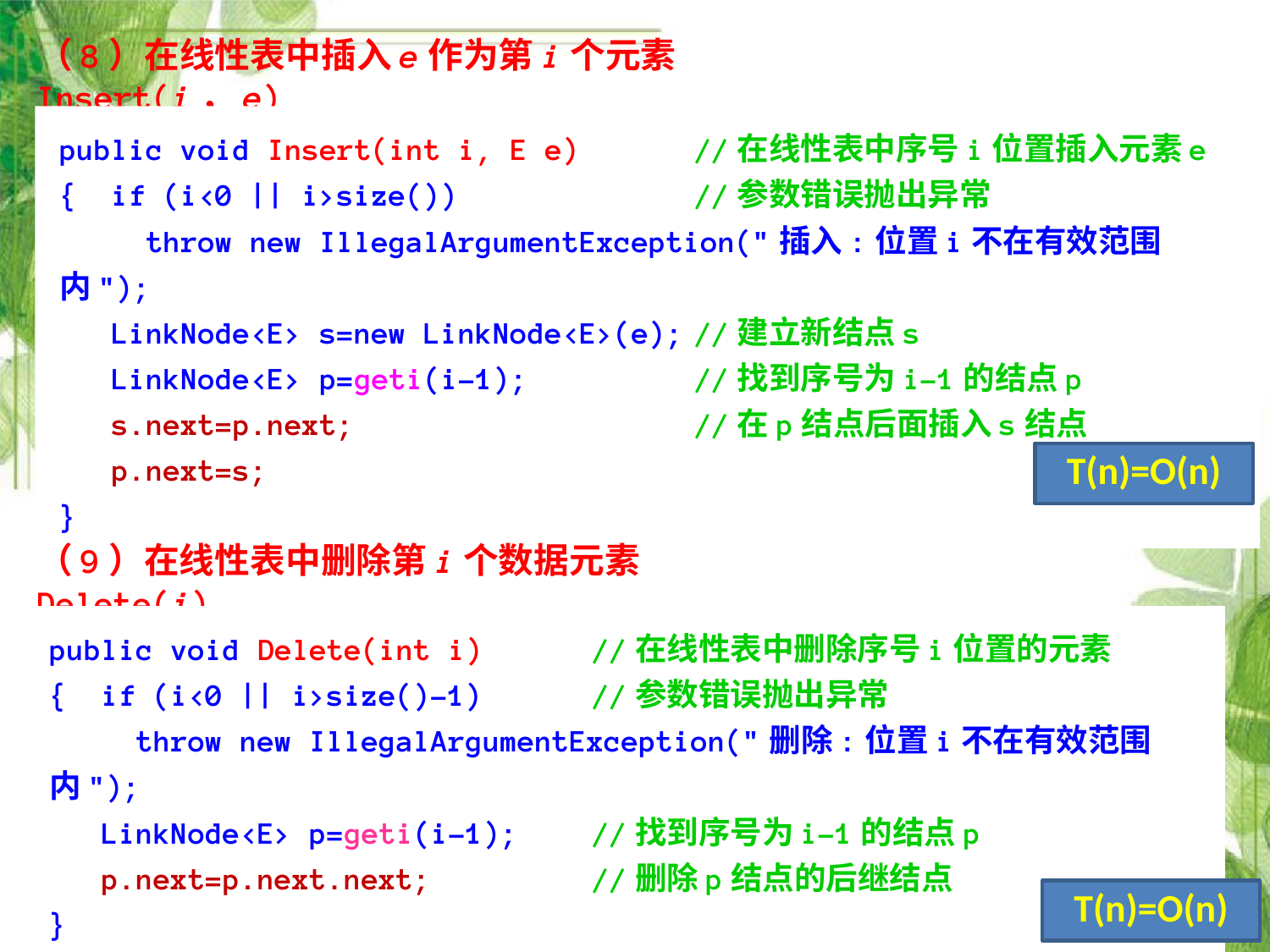

（8）在线性表中插入e作为第i个元素Insert(i，e)
public void Insert(int i, E e)	//在线性表中序号i位置插入元素e
{  if (i<0 || i>size())		//参数错误抛出异常
     throw new IllegalArgumentException("插入:位置i不在有效范围内");
   LinkNode<E> s=new LinkNode<E>(e);	//建立新结点s
   LinkNode<E> p=geti(i-1);		//找到序号为i-1的结点p
   s.next=p.next;			//在p结点后面插入s结点
   p.next=s;
}
T(n)=O(n)
（9）在线性表中删除第i个数据元素Delete(i)
public void Delete(int i) 	  //在线性表中删除序号i位置的元素
{  if (i<0 || i>size()-1)	  //参数错误抛出异常
     throw new IllegalArgumentException("删除:位置i不在有效范围内");
   LinkNode<E> p=geti(i-1);	  //找到序号为i-1的结点p
   p.next=p.next.next;	  //删除p结点的后继结点
}
T(n)=O(n)